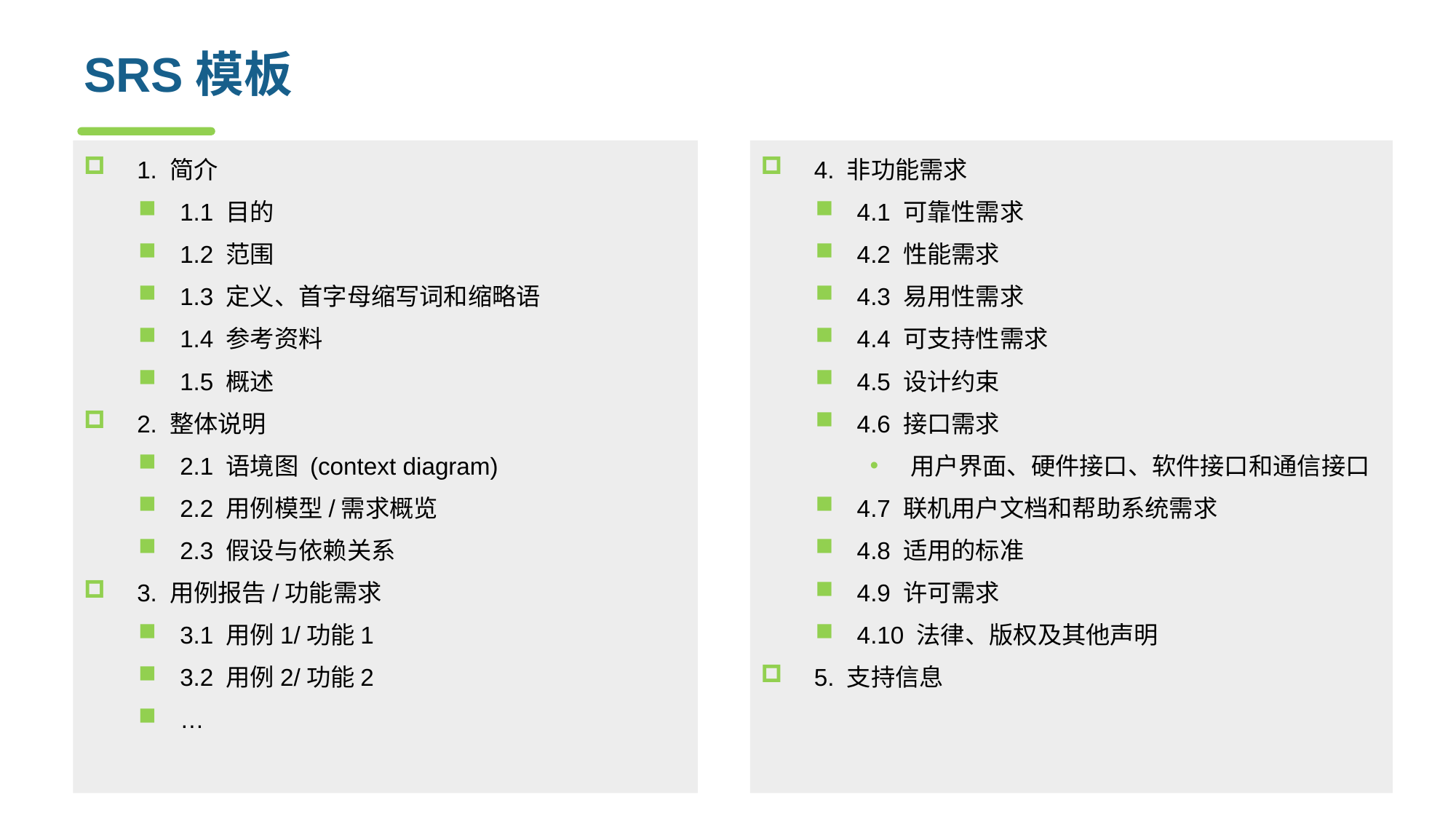

# SRS模板
1. 简介
1.1 目的
1.2 范围
1.3 定义、首字母缩写词和缩略语
1.4 参考资料
1.5 概述
2. 整体说明
2.1 语境图 (context diagram)
2.2 用例模型/需求概览
2.3 假设与依赖关系
3. 用例报告/功能需求
3.1 用例1/功能1
3.2 用例2/功能2
…

4. 非功能需求
4.1 可靠性需求
4.2 性能需求
4.3 易用性需求
4.4 可支持性需求
4.5 设计约束
4.6 接口需求
用户界面、硬件接口、软件接口和通信接口
4.7 联机用户文档和帮助系统需求
4.8 适用的标准
4.9 许可需求
4.10 法律、版权及其他声明
5. 支持信息

177